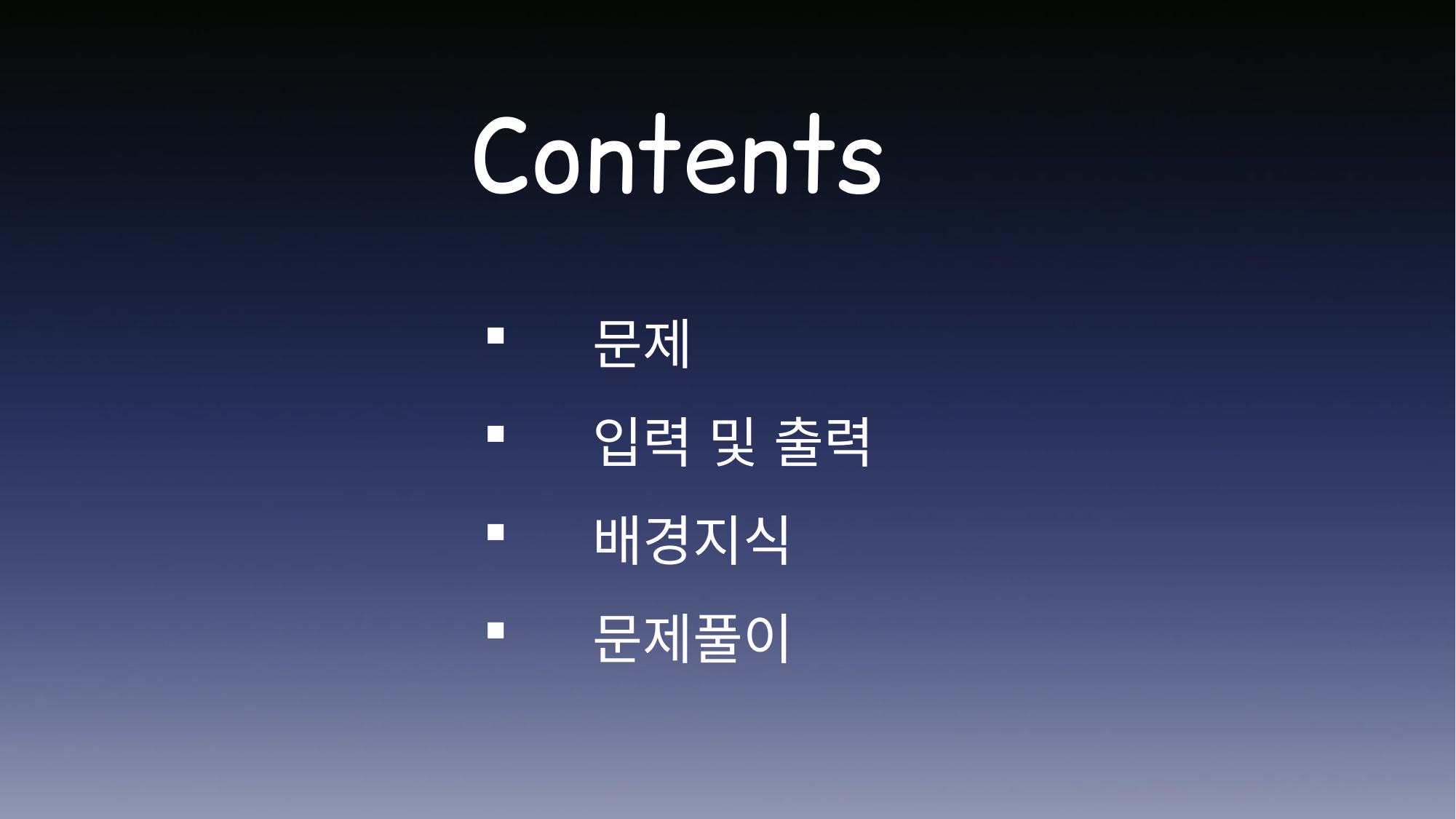

Contents
문제
입력 및 출력
배경지식
문제풀이